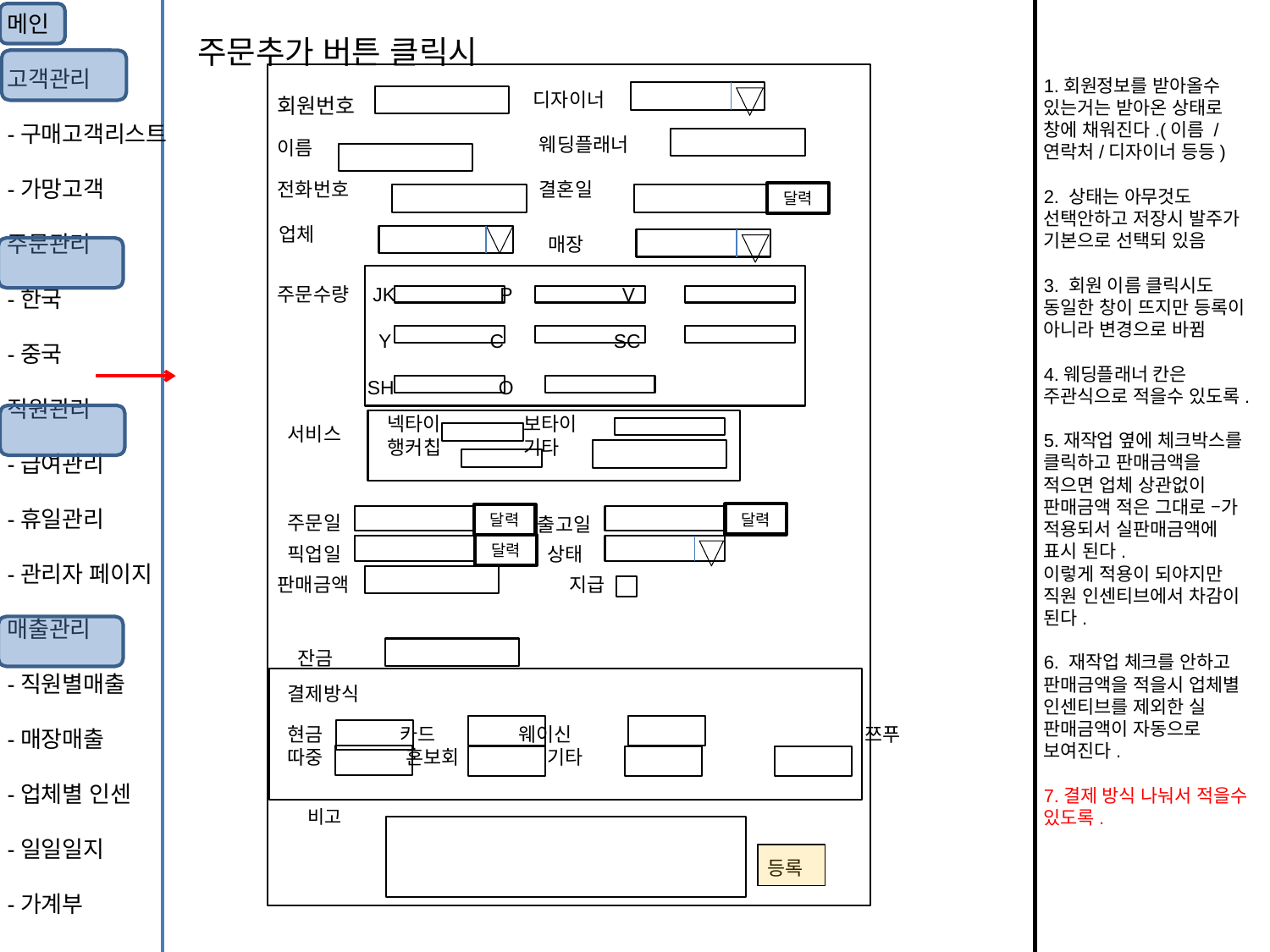

메인

고객관리

-구매고객리스트

-가망고객

주문관리

-한국

-중국

직원관리

-급여관리

-휴일관리

-관리자 페이지

매출관리

-직원별매출

-매장매출

-업체별 인센

-일일일지

-가계부

주문추가 버튼 클릭시

1.회원정보를 받아올수 있는거는 받아온 상태로 창에 채워진다.(이름 /연락처/디자이너 등등)

2. 상태는 아무것도 선택안하고 저장시 발주가 기본으로 선택되 있음

3. 회원 이름 클릭시도 동일한 창이 뜨지만 등록이 아니라 변경으로 바뀜

4.웨딩플래너 칸은 주관식으로 적을수 있도록.

5.재작업 옆에 체크박스를 클릭하고 판매금액을 적으면 업체 상관없이 판매금액 적은 그대로 –가 적용되서 실판매금액에 표시 된다.
이렇게 적용이 되야지만 직원 인센티브에서 차감이 된다.

6. 재작업 체크를 안하고 판매금액을 적을시 업체별 인센티브를 제외한 실 판매금액이 자동으로 보여진다.

7.결제 방식 나눠서 적을수 있도록.

디자이너

회원번호

웨딩플래너

이름

전화번호
결혼일
달력

업체

매장

주문수량
 JK                   P                    V

  Y                  C                    SC

SH                   O

넥타이               보타이
행커칩               기타

서비스

달력
달력
주문일
출고일

달력
픽업일
상태

판매금액

지급

잔금

결제방식
현금              카드               웨이신                                                     쯔푸              따중               혼보회                기타

비고

등록